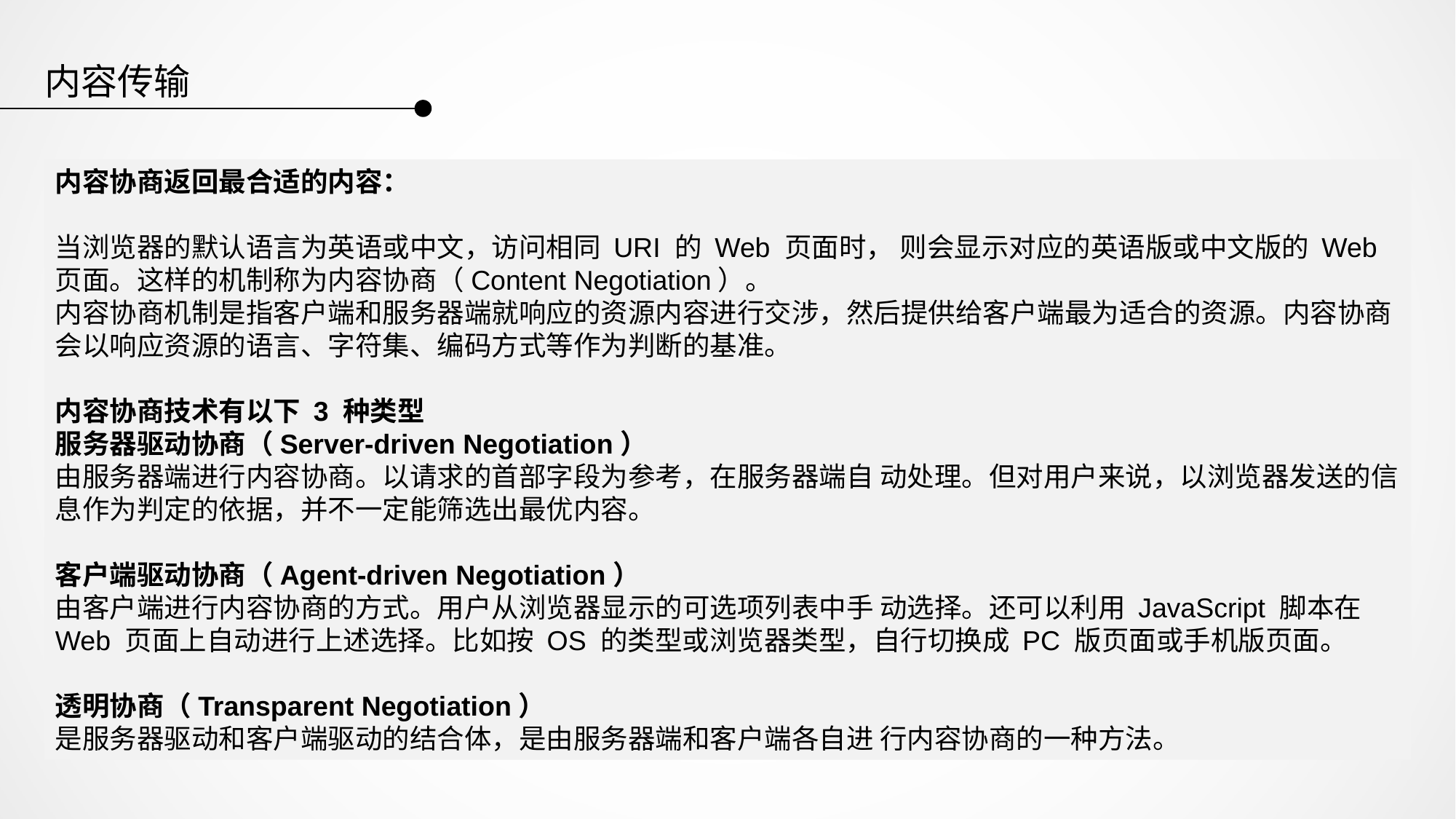

内容传输

内容协商返回最合适的内容：

当浏览器的默认语言为英语或中文，访问相同 URI 的 Web 页面时， 则会显示对应的英语版或中文版的 Web 页面。这样的机制称为内容协商（Content Negotiation）。
内容协商机制是指客户端和服务器端就响应的资源内容进行交涉，然后提供给客户端最为适合的资源。内容协商会以响应资源的语言、字符集、编码方式等作为判断的基准。

内容协商技术有以下 3 种类型
服务器驱动协商（Server-driven Negotiation）
由服务器端进行内容协商。以请求的首部字段为参考，在服务器端自 动处理。但对用户来说，以浏览器发送的信息作为判定的依据，并不一定能筛选出最优内容。

客户端驱动协商（Agent-driven Negotiation）
由客户端进行内容协商的方式。用户从浏览器显示的可选项列表中手 动选择。还可以利用 JavaScript 脚本在 Web 页面上自动进行上述选择。比如按 OS 的类型或浏览器类型，自行切换成 PC 版页面或手机版页面。

透明协商（Transparent Negotiation）
是服务器驱动和客户端驱动的结合体，是由服务器端和客户端各自进 行内容协商的一种方法。